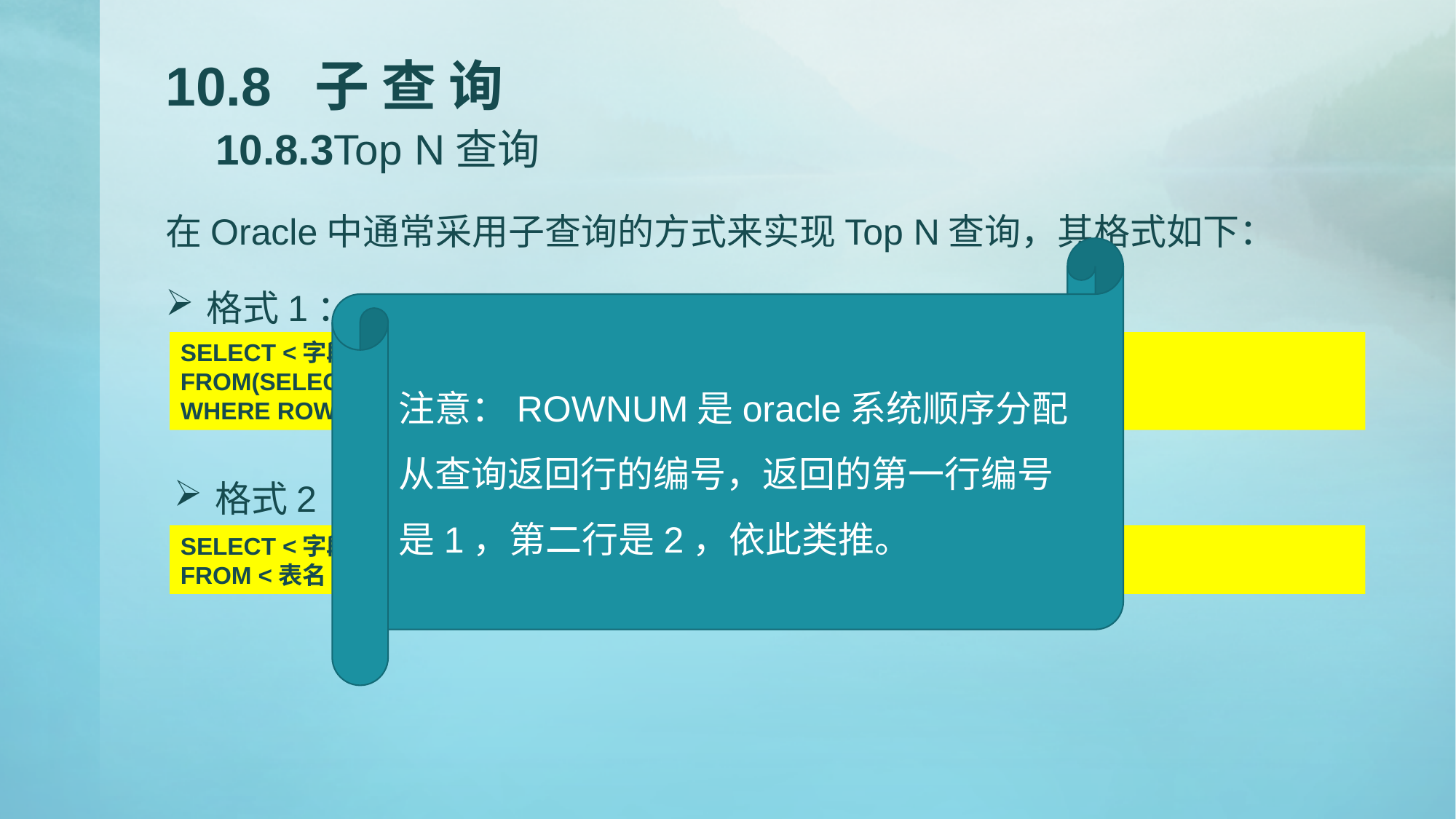

# 10.8  子 查 询 10.8.3Top N查询
在Oracle中通常采用子查询的方式来实现Top N查询，其格式如下：
格式1：
注意：ROWNUM是oracle系统顺序分配从查询返回行的编号，返回的第一行编号是1，第二行是2，依此类推。
SELECT <字段列表>
FROM(SELECT <字段列表> FROM <表名> ORDER BY <排序字段>)
WHERE ROWNUM <=n；
格式2（Oracle 12c适用）：
SELECT <字段列表>
FROM <表名> ORDER BY <排序字段> FETCH FIRST n ROWS ONLY;